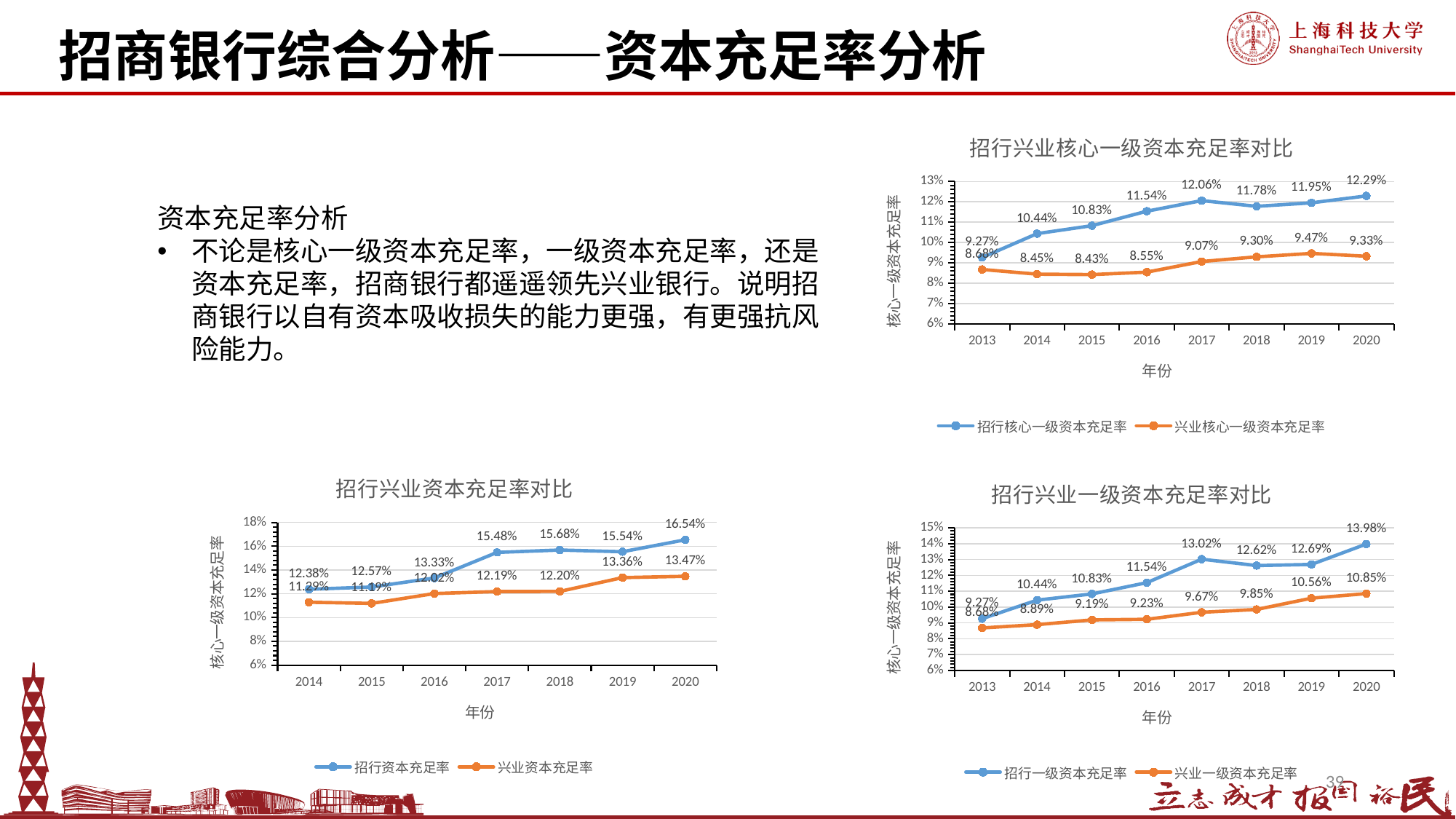

招商银行综合分析——资本充足率分析

### Chart: 招行兴业核心一级资本充足率对比

| Category | 招行核心一级资本充足率 | 兴业核心一级资本充足率 |
|---|---|---|
| 2013 | 0.09269999999999999 | 0.0868 |
| 2014 | 0.10439999999999999 | 0.08449999999999999 |
| 2015 | 0.10830000000000001 | 0.0843 |
| 2016 | 0.11539999999999999 | 0.0855 |
| 2017 | 0.1206 | 0.0907 |
| 2018 | 0.11779999999999999 | 0.09300000000000001 |
| 2019 | 0.1195 | 0.0947 |
| 2020 | 0.1229 | 0.0933 |
资本充足率分析
不论是核心一级资本充足率，一级资本充足率，还是资本充足率，招商银行都遥遥领先兴业银行。说明招商银行以自有资本吸收损失的能力更强，有更强抗风险能力。

### Chart: 招行兴业资本充足率对比

| Category | 招行资本充足率 | 兴业资本充足率 |
|---|---|---|
| 2014 | 0.12380000000000001 | 0.11289999999999999 |
| 2015 | 0.1257 | 0.1119 |
| 2016 | 0.1333 | 0.1202 |
| 2017 | 0.1548 | 0.1219 |
| 2018 | 0.1568 | 0.122 |
| 2019 | 0.15539999999999998 | 0.1336 |
| 2020 | 0.1654 | 0.13470000000000001 |

### Chart: 招行兴业一级资本充足率对比

| Category | 招行一级资本充足率 | 兴业一级资本充足率 |
|---|---|---|
| 2013 | 0.09269999999999999 | 0.0868 |
| 2014 | 0.10439999999999999 | 0.0889 |
| 2015 | 0.10830000000000001 | 0.0919 |
| 2016 | 0.11539999999999999 | 0.09230000000000001 |
| 2017 | 0.13019999999999998 | 0.0967 |
| 2018 | 0.12619999999999998 | 0.09849999999999999 |
| 2019 | 0.12689999999999999 | 0.1056 |
| 2020 | 0.1398 | 0.1085 |
39